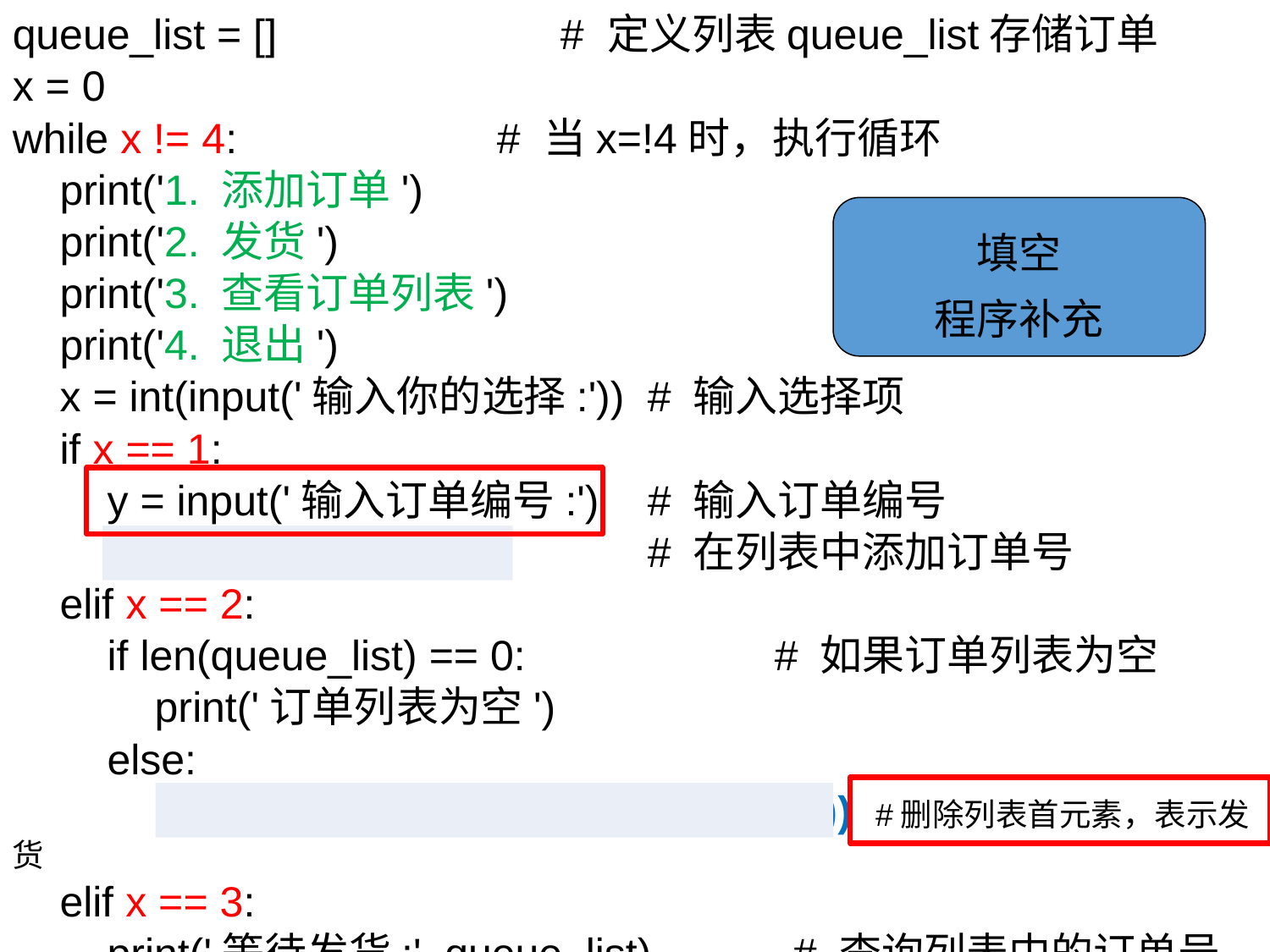

queue_list = []                        # 定义列表queue_list存储订单
x = 0
while x != 4:                      # 当x=!4时，执行循环
    print('1. 添加订单')
    print('2. 发货')
    print('3. 查看订单列表')
    print('4. 退出')
    x = int(input('输入你的选择:')) 	# 输入选择项
    if x == 1:
        y = input('输入订单编号:')  	# 输入订单编号
        queue_list.append(y)         	# 在列表中添加订单号
    elif x == 2:
        if len(queue_list) == 0:       		# 如果订单列表为空
            print('订单列表为空')
        else:
            print('发货单号:', queue_list.pop(0))  #删除列表首元素，表示发货
    elif x == 3:
        print('等待发货:', queue_list)            # 查询列表中的订单号
填空
程序补充